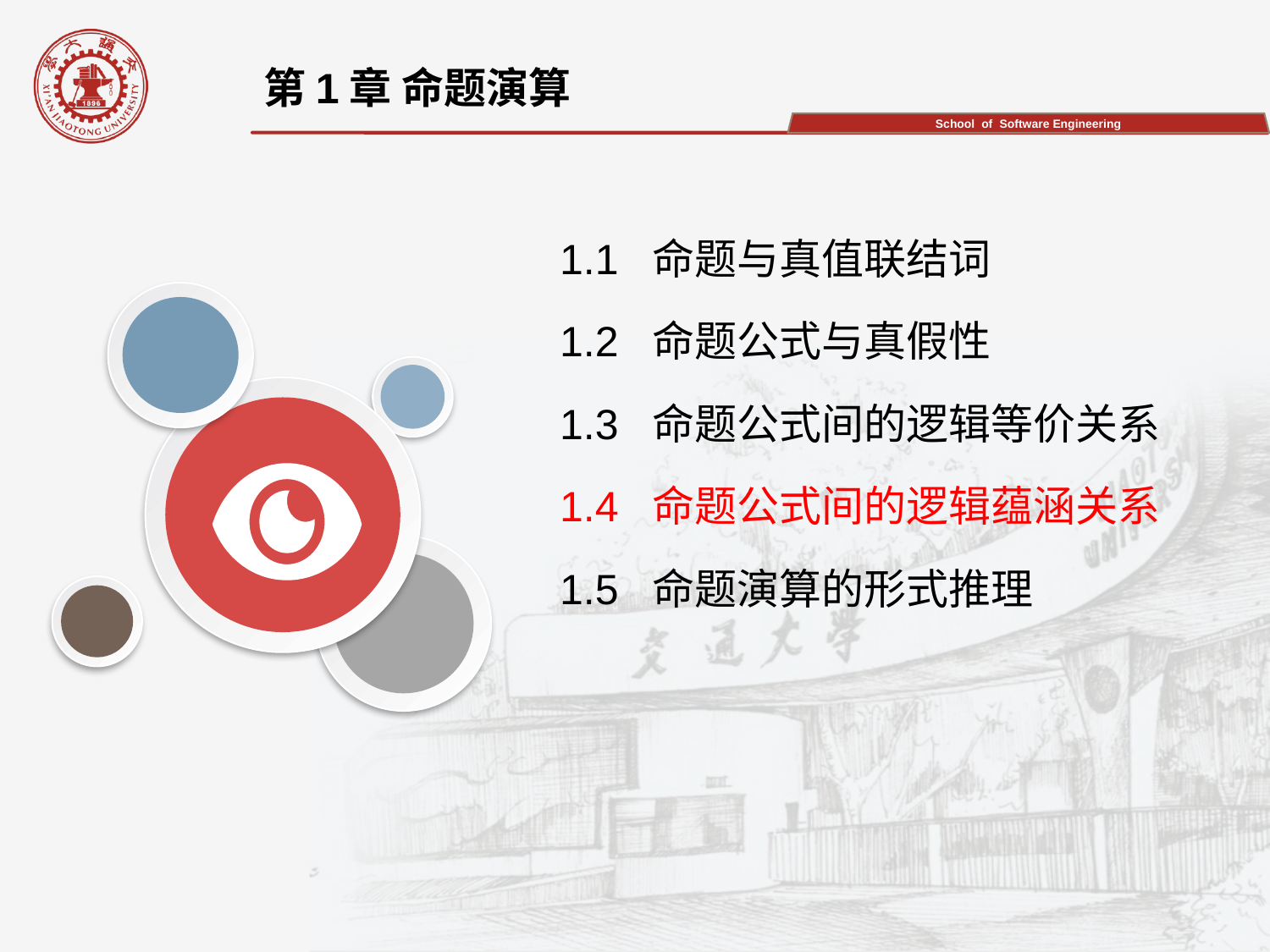

第1章 命题演算
1.1  命题与真值联结词
1.2  命题公式与真假性
1.3  命题公式间的逻辑等价关系
1.4  命题公式间的逻辑蕴涵关系
1.5  命题演算的形式推理